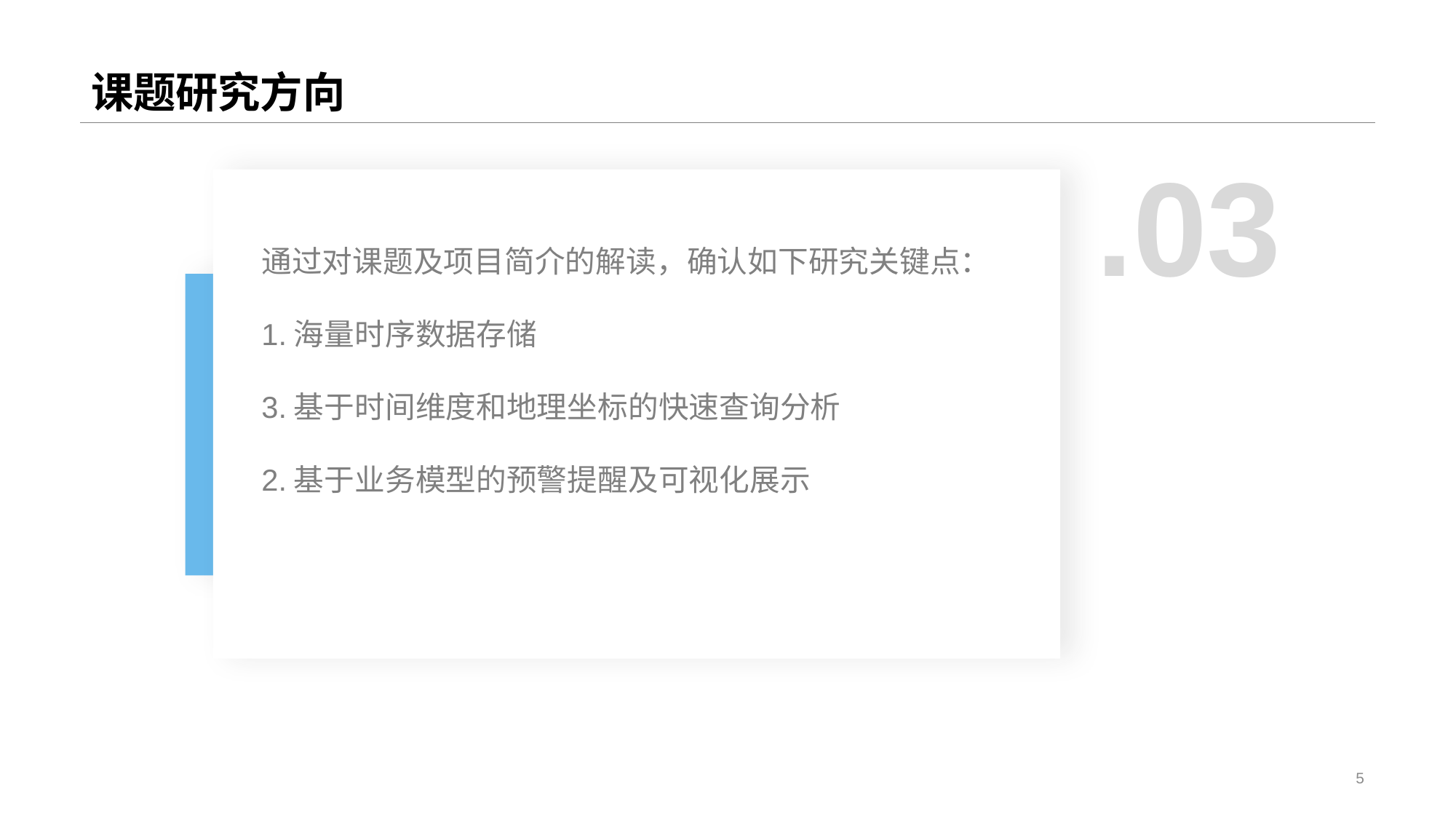

# 课题研究方向
.03

通过对课题及项目简介的解读，确认如下研究关键点：

1.海量时序数据存储

3.基于时间维度和地理坐标的快速查询分析

2.基于业务模型的预警提醒及可视化展示

5